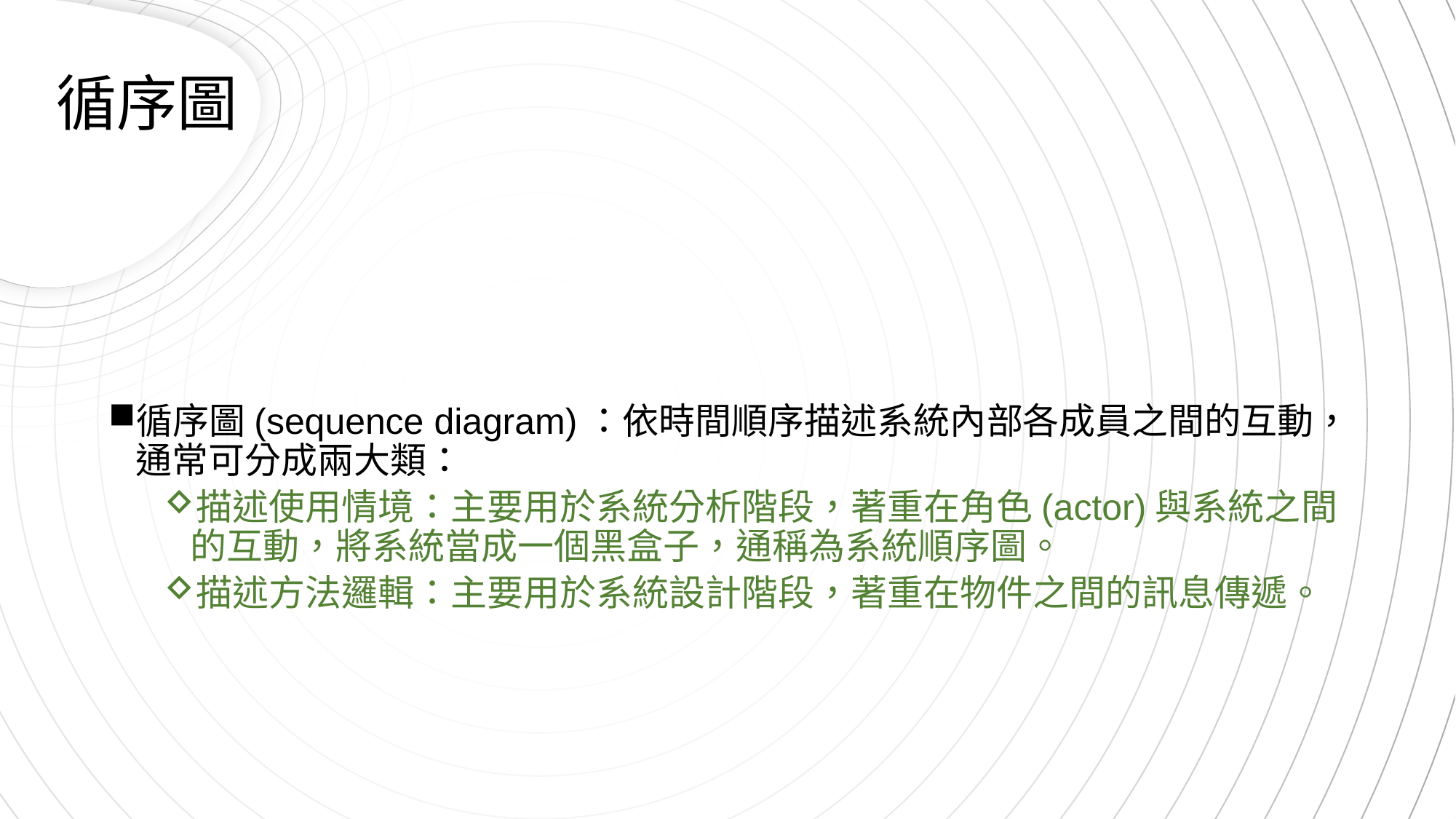

循序圖
循序圖(sequence diagram)：依時間順序描述系統內部各成員之間的互動，通常可分成兩大類：
描述使用情境：主要用於系統分析階段，著重在角色(actor)與系統之間的互動，將系統當成一個黑盒子，通稱為系統順序圖。
描述方法邏輯：主要用於系統設計階段，著重在物件之間的訊息傳遞。